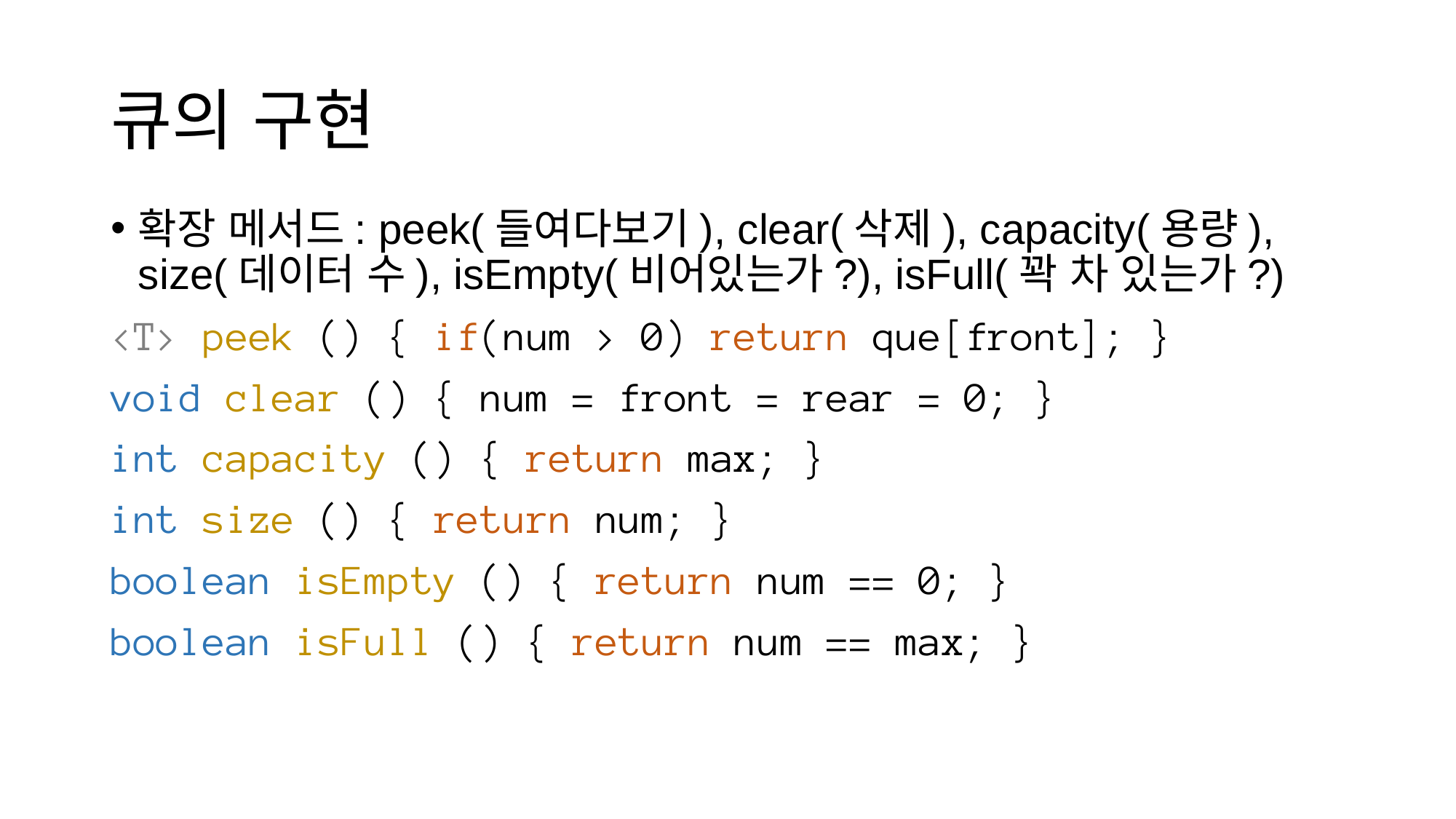

# 큐의 구현
확장 메서드: peek(들여다보기), clear(삭제), capacity(용량), size(데이터 수), isEmpty(비어있는가?), isFull(꽉 차 있는가?)
<T> peek () { if(num > 0) return que[front]; }
void clear () { num = front = rear = 0; }
int capacity () { return max; }
int size () { return num; }
boolean isEmpty () { return num == 0; }
boolean isFull () { return num == max; }